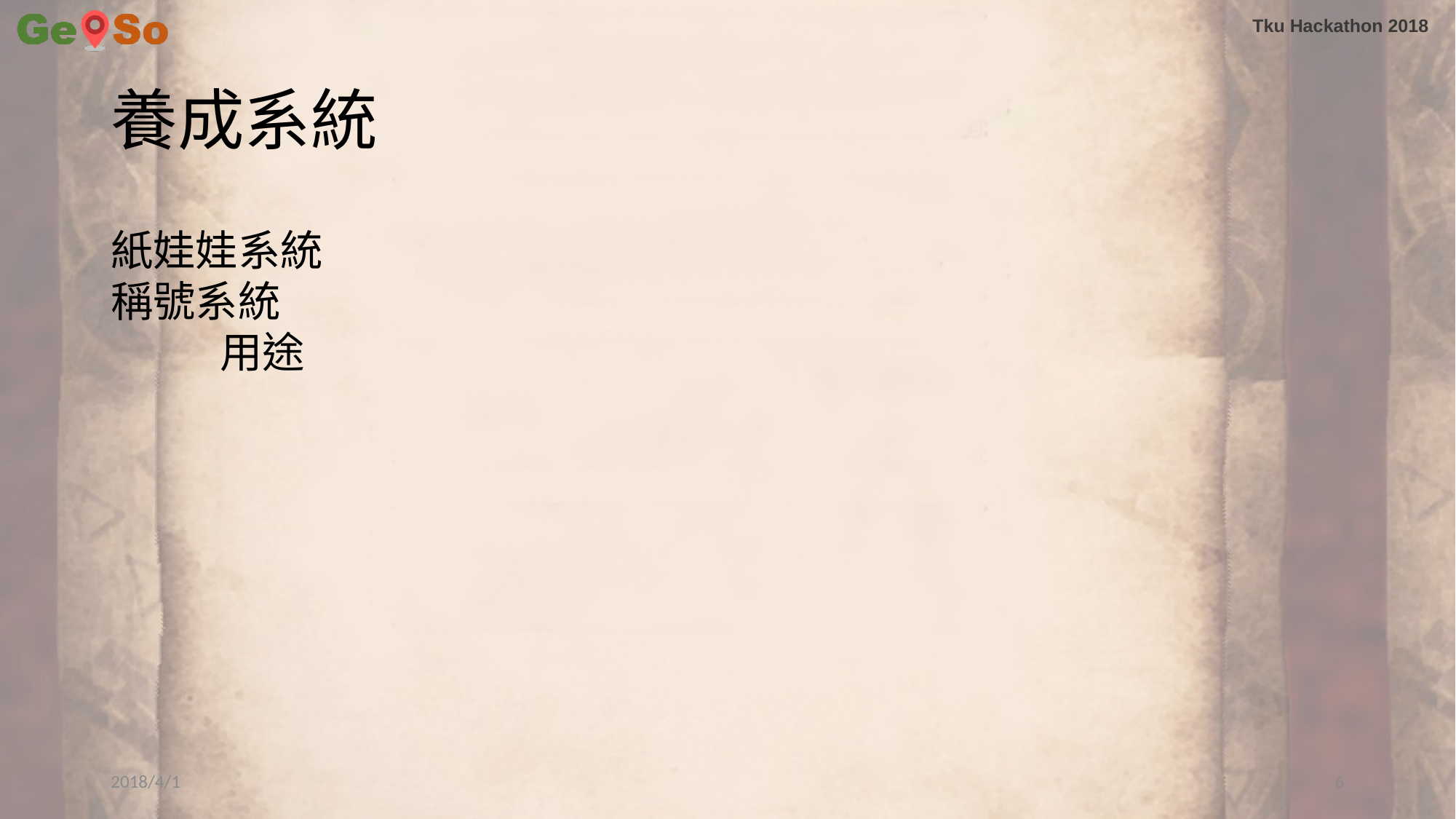

# 養成系統
紙娃娃系統
稱號系統
	用途

2018/4/1
6